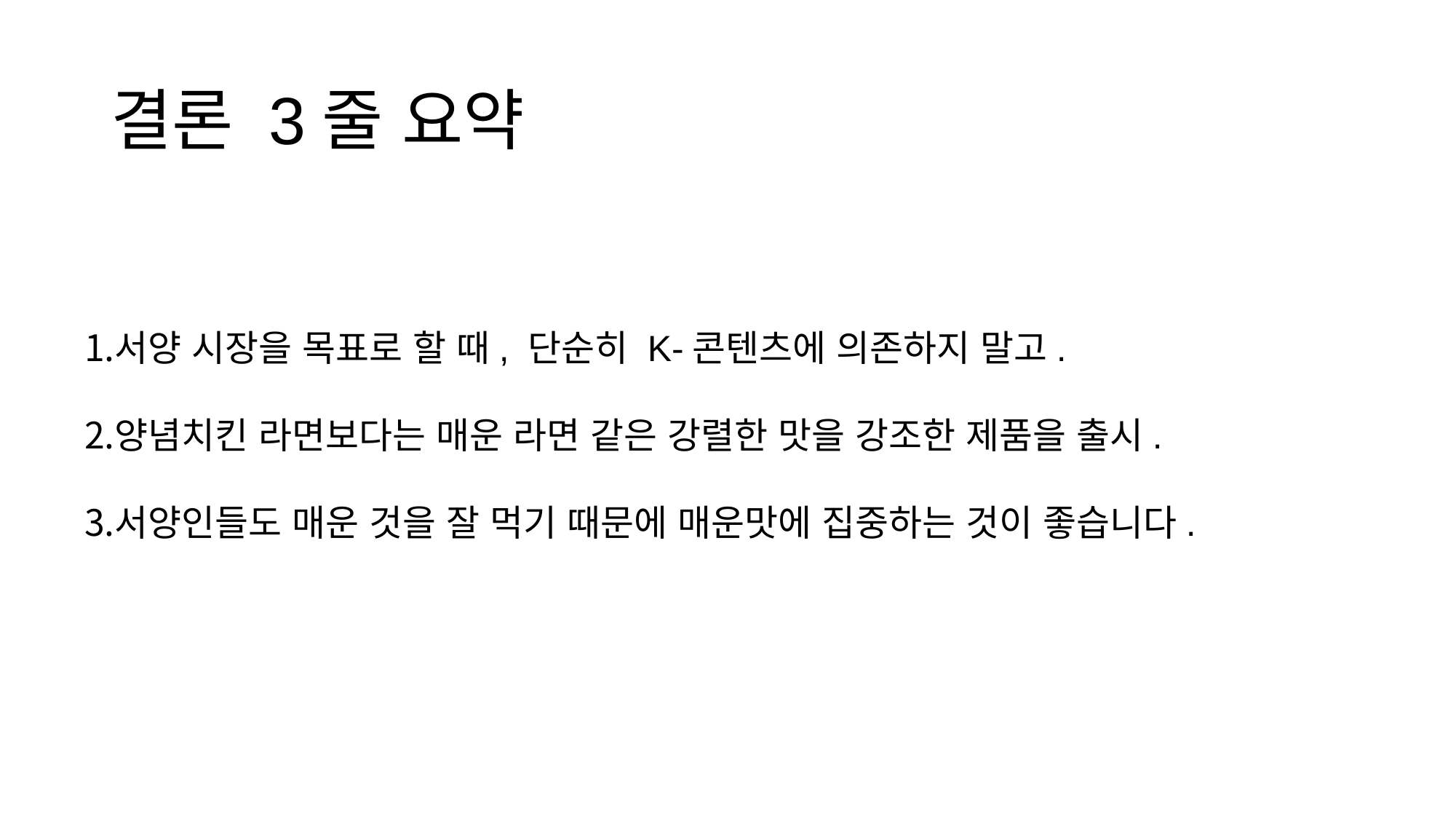

# 결론 3줄 요약

서양 시장을 목표로 할 때, 단순히 K-콘텐츠에 의존하지 말고.

양념치킨 라면보다는 매운 라면 같은 강렬한 맛을 강조한 제품을 출시.

서양인들도 매운 것을 잘 먹기 때문에 매운맛에 집중하는 것이 좋습니다.